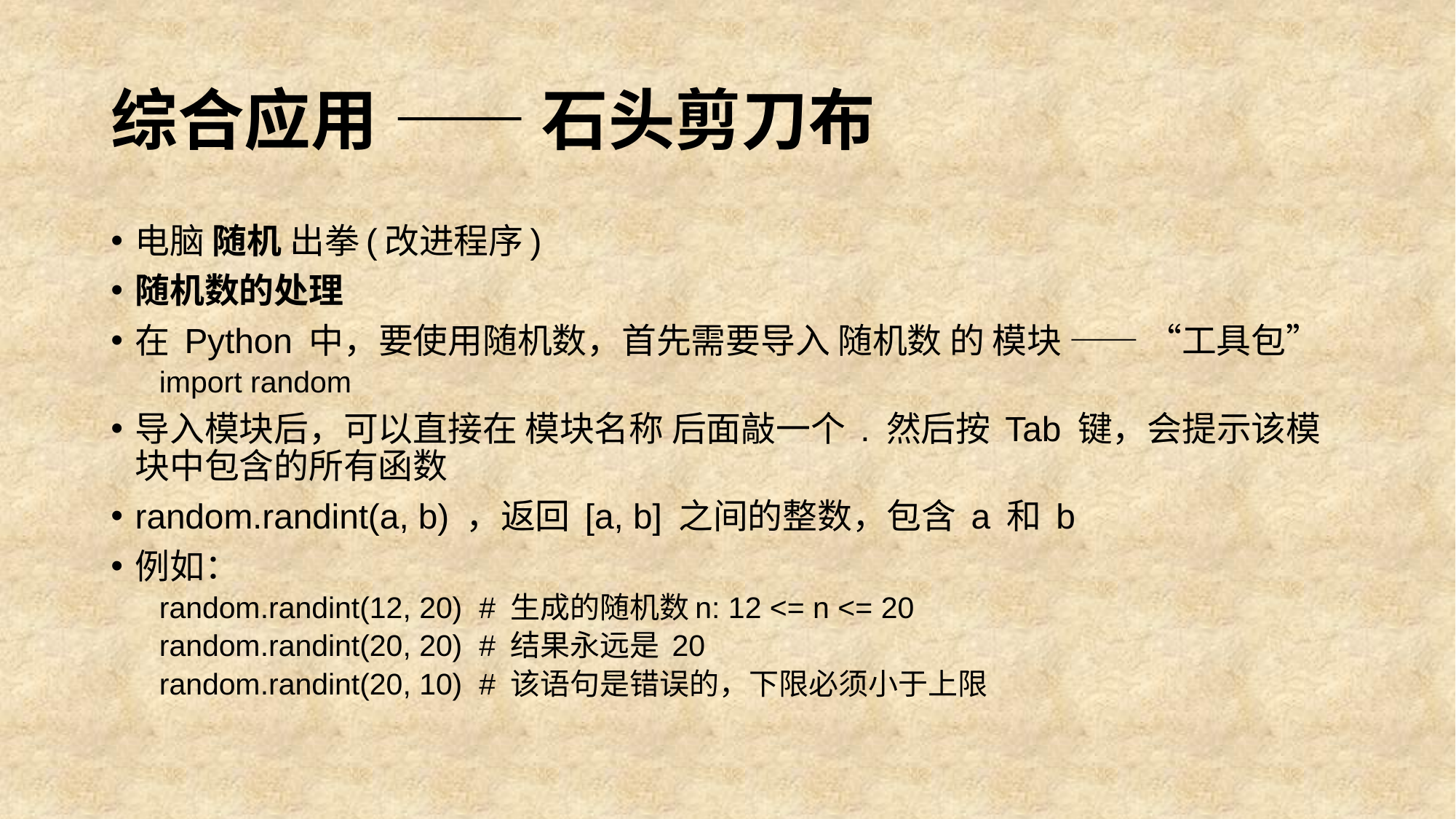

# 综合应用 —— 石头剪刀布
电脑 随机 出拳(改进程序)
随机数的处理
在 Python 中，要使用随机数，首先需要导入 随机数 的 模块 —— “工具包”
import random
导入模块后，可以直接在 模块名称 后面敲一个 . 然后按 Tab 键，会提示该模块中包含的所有函数
random.randint(a, b) ，返回 [a, b] 之间的整数，包含 a 和 b
例如：
random.randint(12, 20)  # 生成的随机数n: 12 <= n <= 20
random.randint(20, 20)  # 结果永远是 20
random.randint(20, 10)  # 该语句是错误的，下限必须小于上限